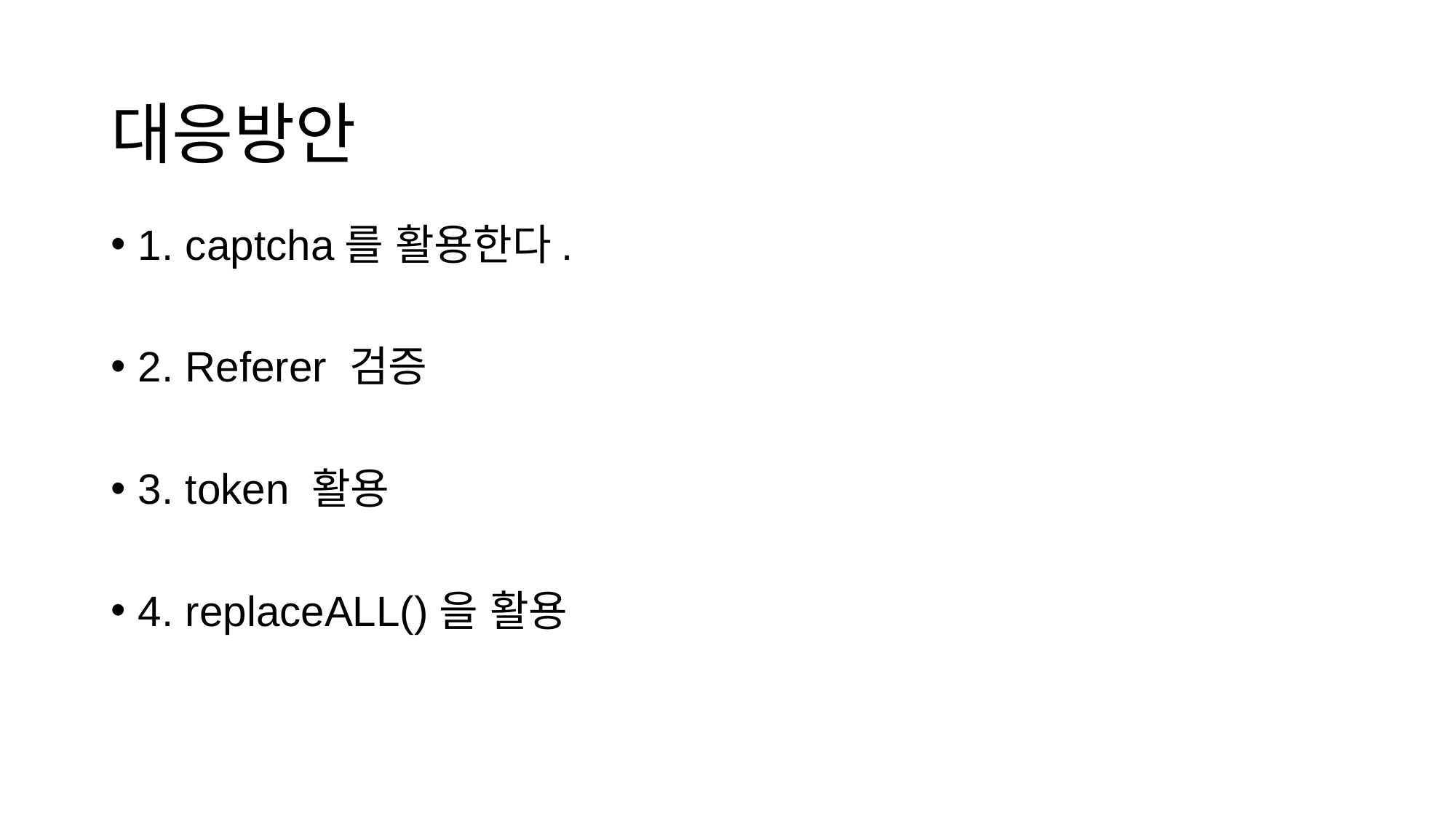

# 대응방안
1. captcha를 활용한다.

2. Referer 검증

3. token 활용

4. replaceALL()을 활용